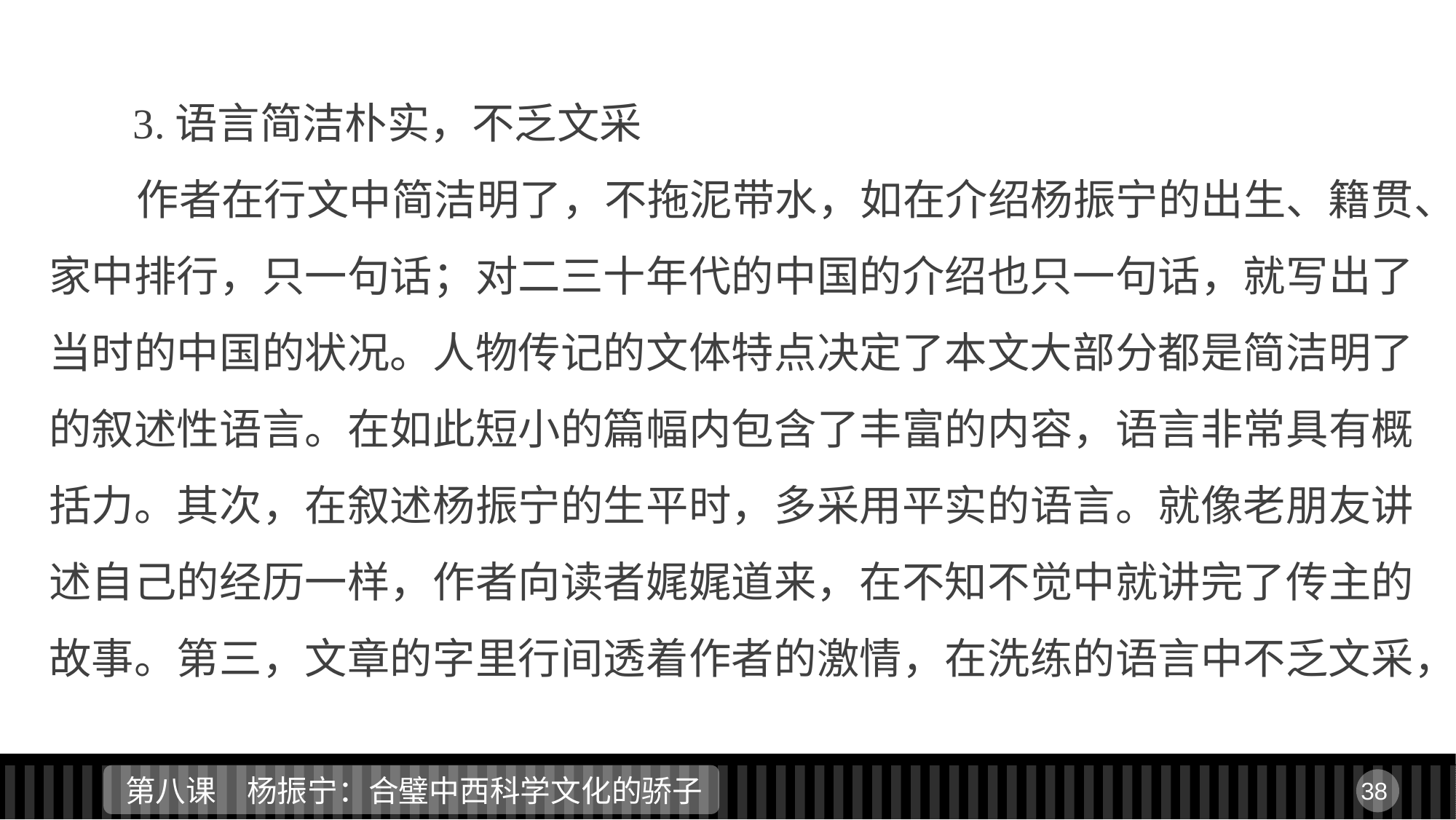

3.语言简洁朴实，不乏文采
        作者在行文中简洁明了，不拖泥带水，如在介绍杨振宁的出生、籍贯、家中排行，只一句话；对二三十年代的中国的介绍也只一句话，就写出了当时的中国的状况。人物传记的文体特点决定了本文大部分都是简洁明了的叙述性语言。在如此短小的篇幅内包含了丰富的内容，语言非常具有概括力。其次，在叙述杨振宁的生平时，多采用平实的语言。就像老朋友讲述自己的经历一样，作者向读者娓娓道来，在不知不觉中就讲完了传主的故事。第三，文章的字里行间透着作者的激情，在洗练的语言中不乏文采，